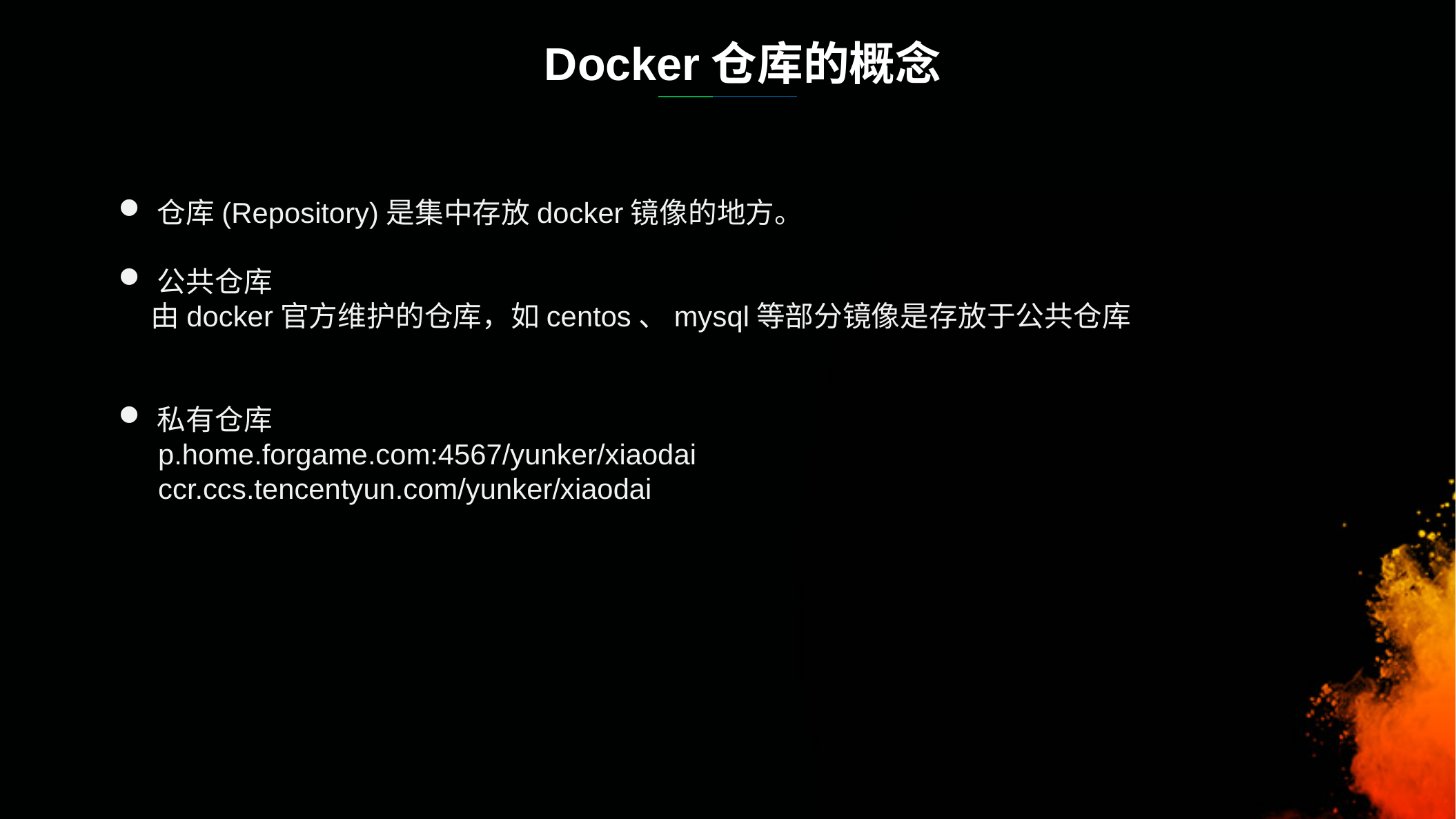

Docker仓库的概念
仓库(Repository)是集中存放docker镜像的地方。

公共仓库
    由docker官方维护的仓库，如centos、mysql等部分镜像是存放于公共仓库

私有仓库
     p.home.forgame.com:4567/yunker/xiaodai
     ccr.ccs.tencentyun.com/yunker/xiaodai